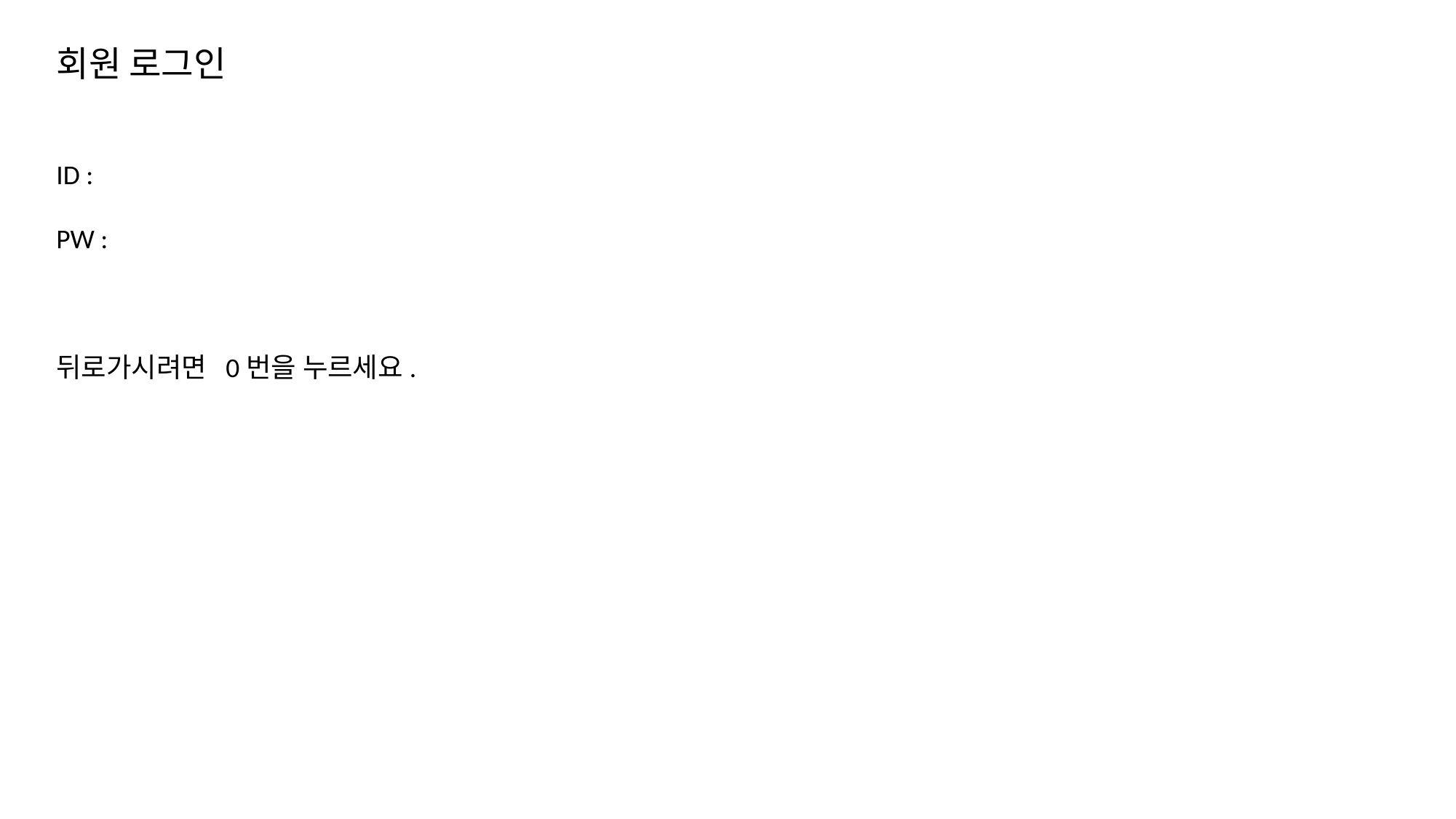

# 회원 로그인
ID :
PW :

뒤로가시려면  0번을 누르세요.